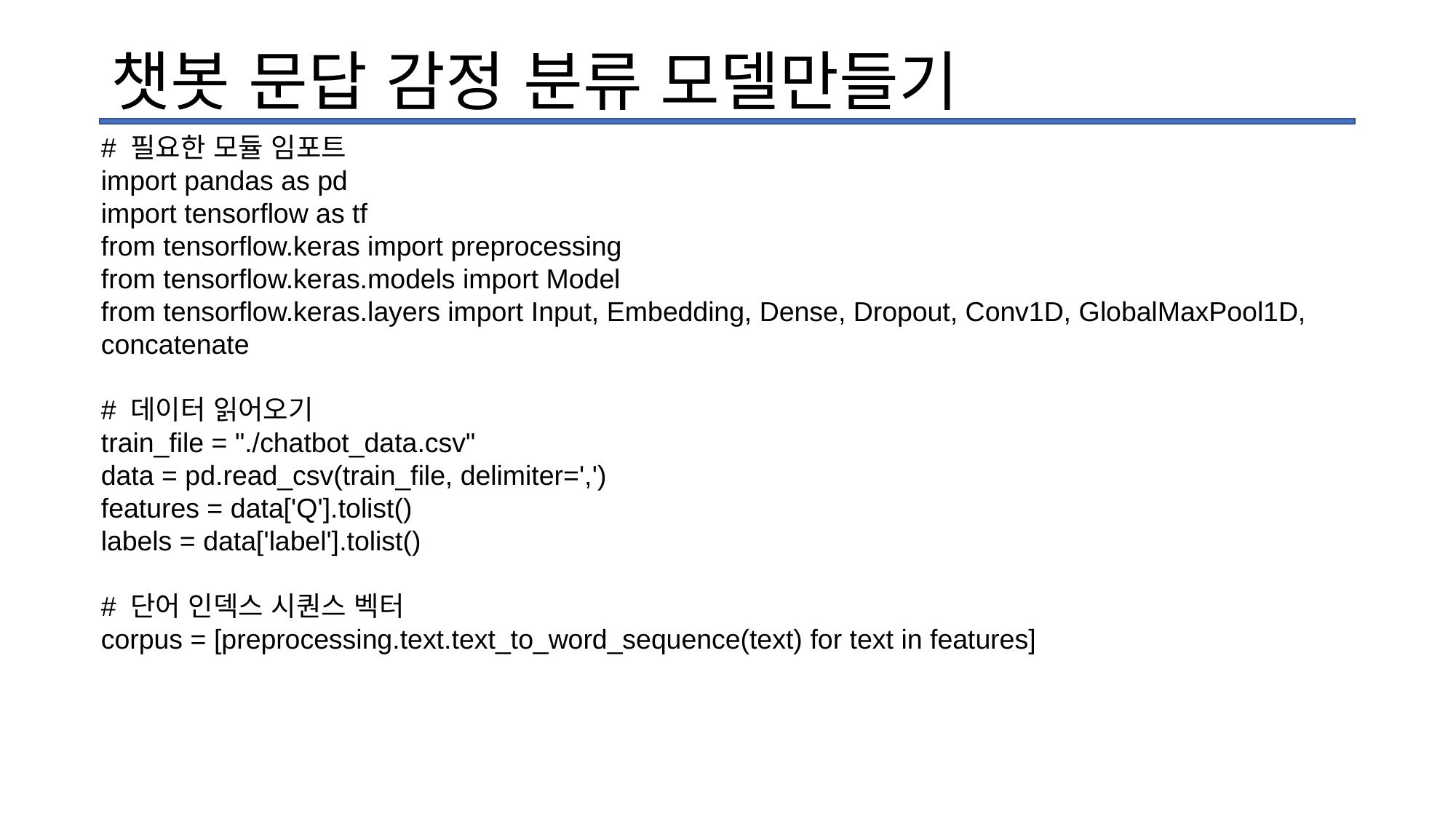

# 챗봇 문답 감정 분류 모델만들기
# 필요한 모듈 임포트
import pandas as pd
import tensorflow as tf
from tensorflow.keras import preprocessing
from tensorflow.keras.models import Model
from tensorflow.keras.layers import Input, Embedding, Dense, Dropout, Conv1D, GlobalMaxPool1D, concatenate

# 데이터 읽어오기
train_file = "./chatbot_data.csv"
data = pd.read_csv(train_file, delimiter=',')
features = data['Q'].tolist()
labels = data['label'].tolist()

# 단어 인덱스 시퀀스 벡터
corpus = [preprocessing.text.text_to_word_sequence(text) for text in features]